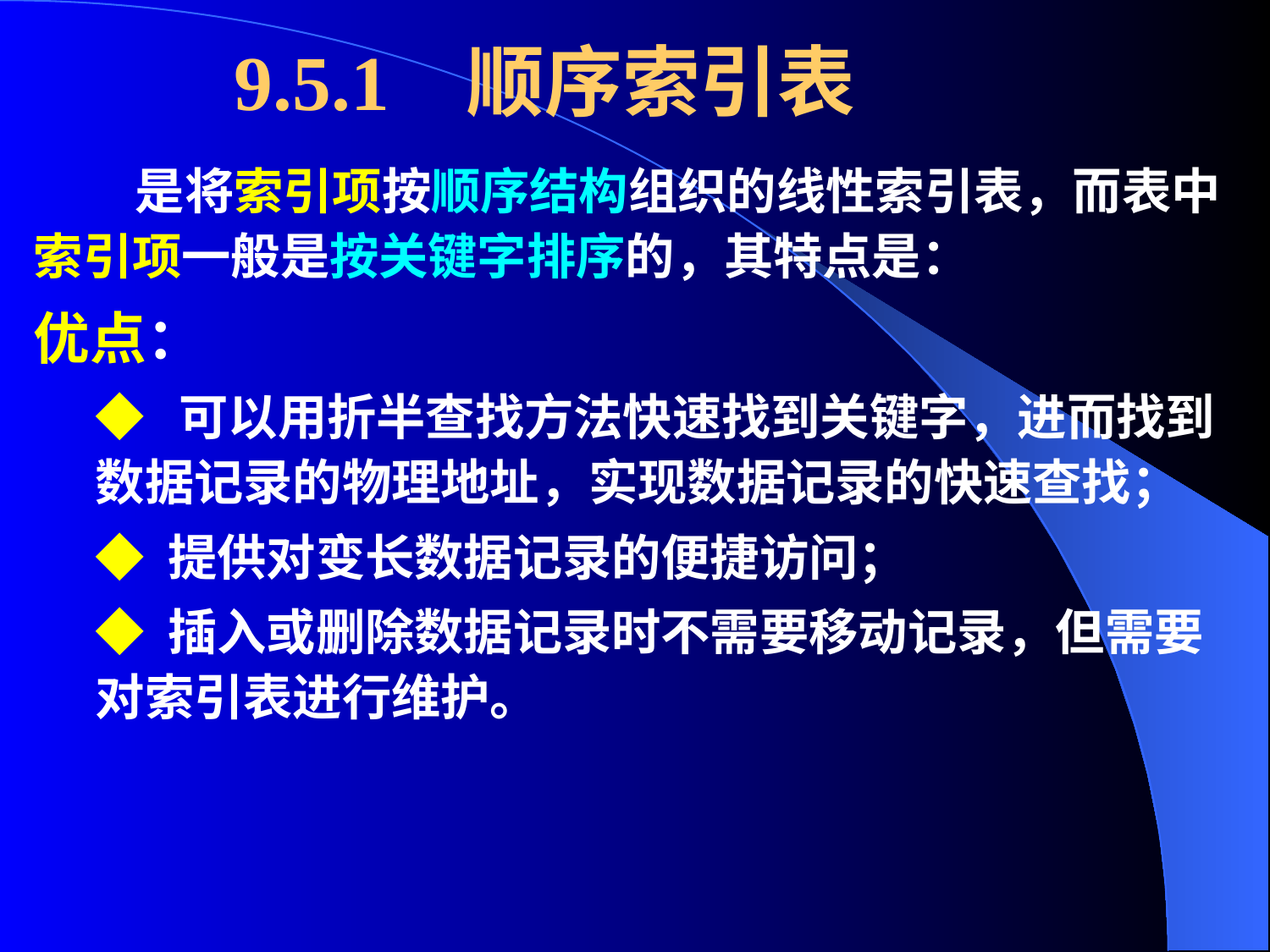

# 9.5.1   顺序索引表
        是将索引项按顺序结构组织的线性索引表，而表中索引项一般是按关键字排序的，其特点是：
优点：
◆  可以用折半查找方法快速找到关键字，进而找到数据记录的物理地址，实现数据记录的快速查找；
◆ 提供对变长数据记录的便捷访问；
◆ 插入或删除数据记录时不需要移动记录，但需要对索引表进行维护。